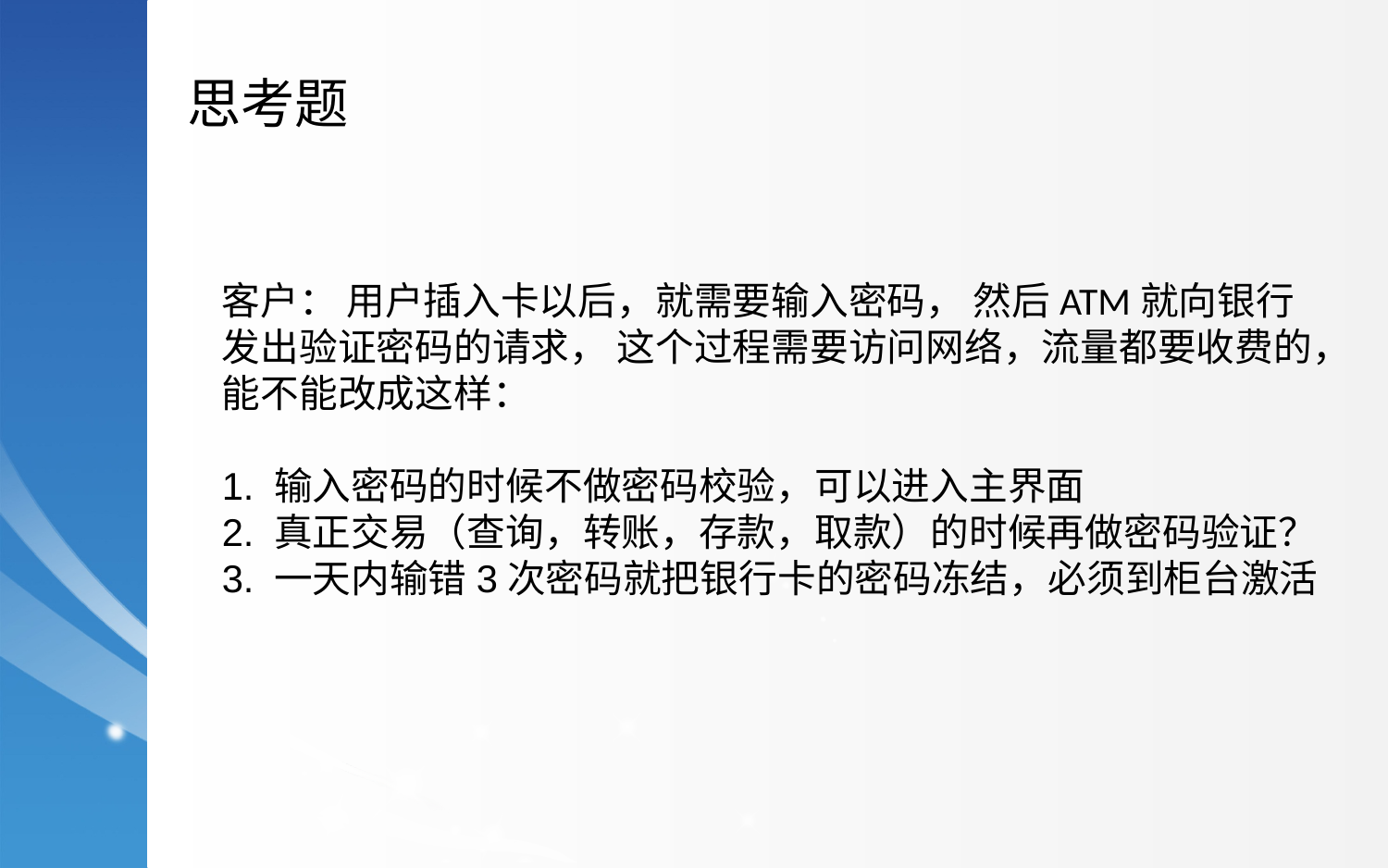

思考题

客户： 用户插入卡以后，就需要输入密码， 然后ATM就向银行
发出验证密码的请求， 这个过程需要访问网络，流量都要收费的，
能不能改成这样：

输入密码的时候不做密码校验，可以进入主界面
真正交易（查询，转账，存款，取款）的时候再做密码验证？
一天内输错3次密码就把银行卡的密码冻结，必须到柜台激活